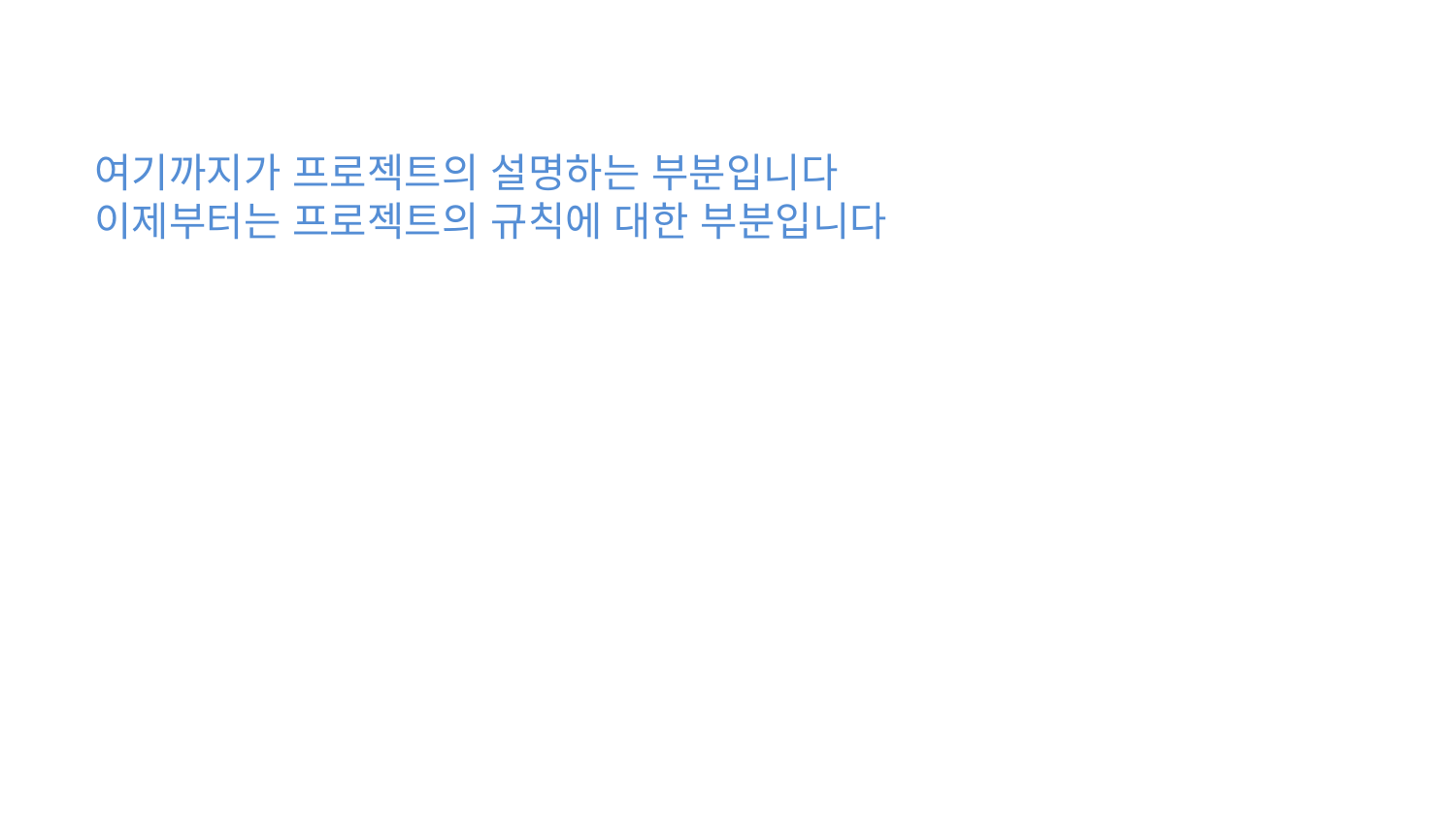

여기까지가 프로젝트의 설명하는 부분입니다
이제부터는 프로젝트의 규칙에 대한 부분입니다